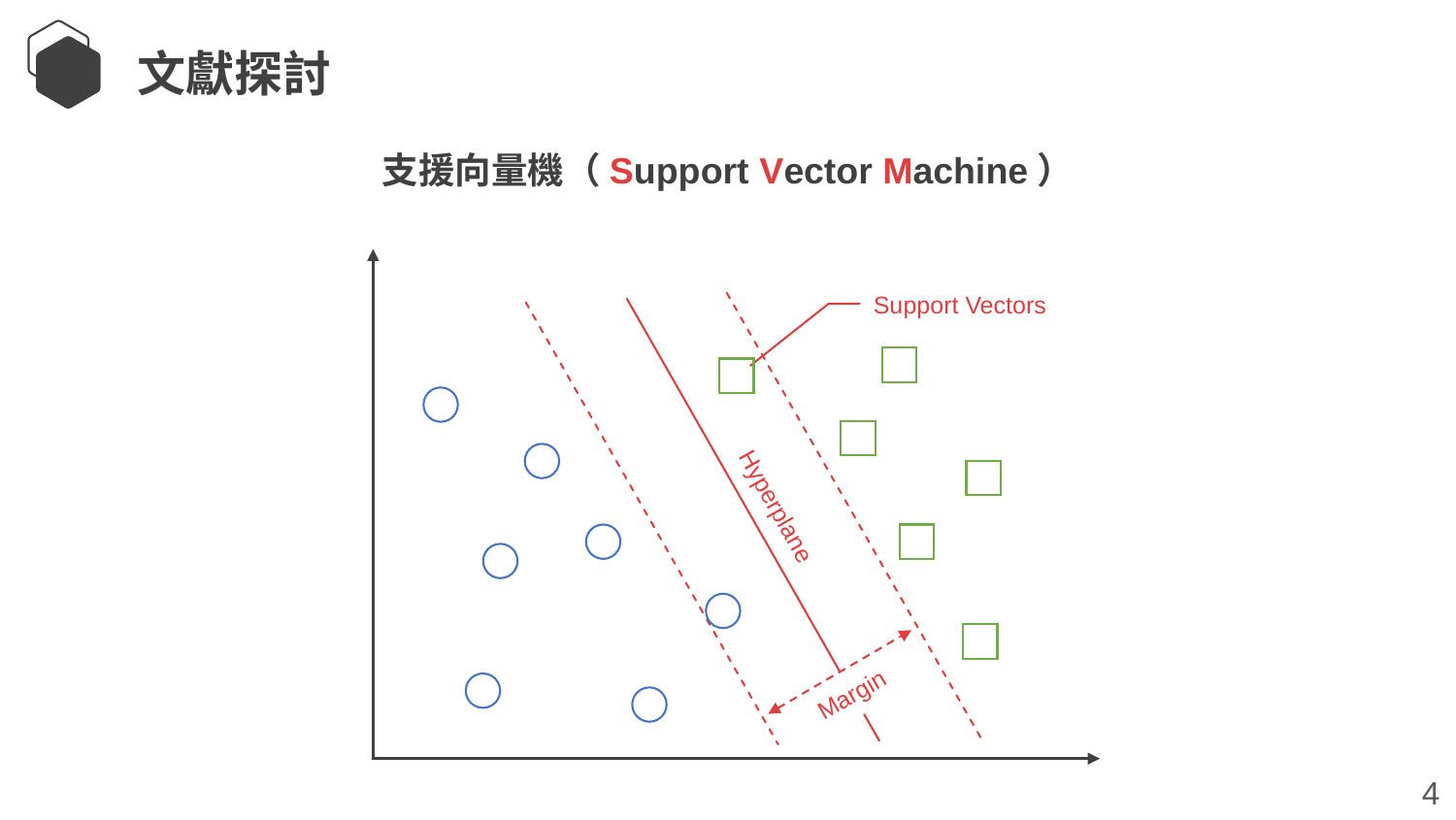

文獻探討
支援向量機（Support Vector Machine）

Support Vectors

Hyperplane

Margin
4